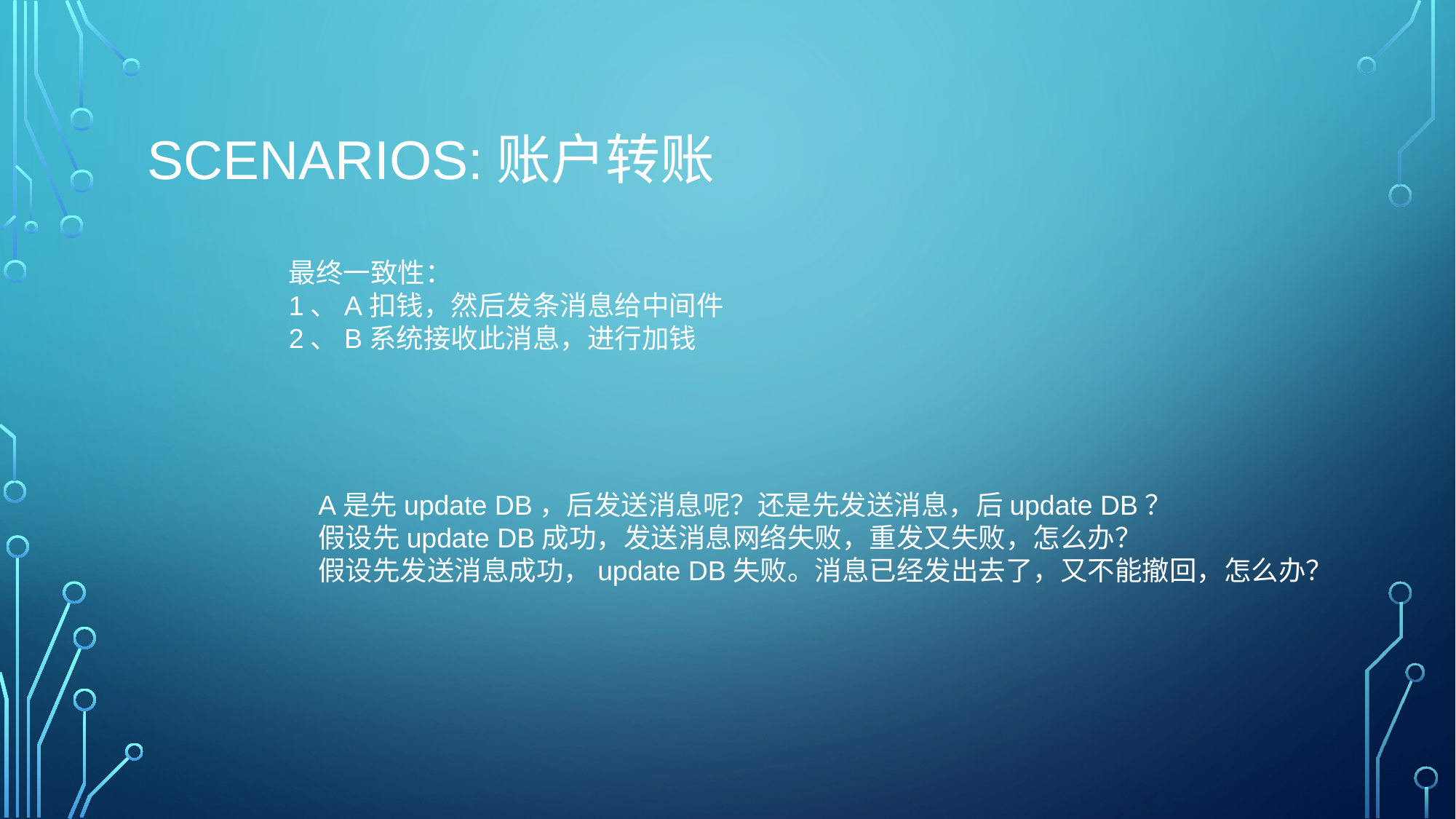

# Scenarios:账户转账
最终一致性：
1、A扣钱，然后发条消息给中间件
2、B系统接收此消息，进行加钱
A是先update DB，后发送消息呢？还是先发送消息，后update DB？
假设先update DB成功，发送消息网络失败，重发又失败，怎么办？ 
假设先发送消息成功，update DB失败。消息已经发出去了，又不能撤回，怎么办？